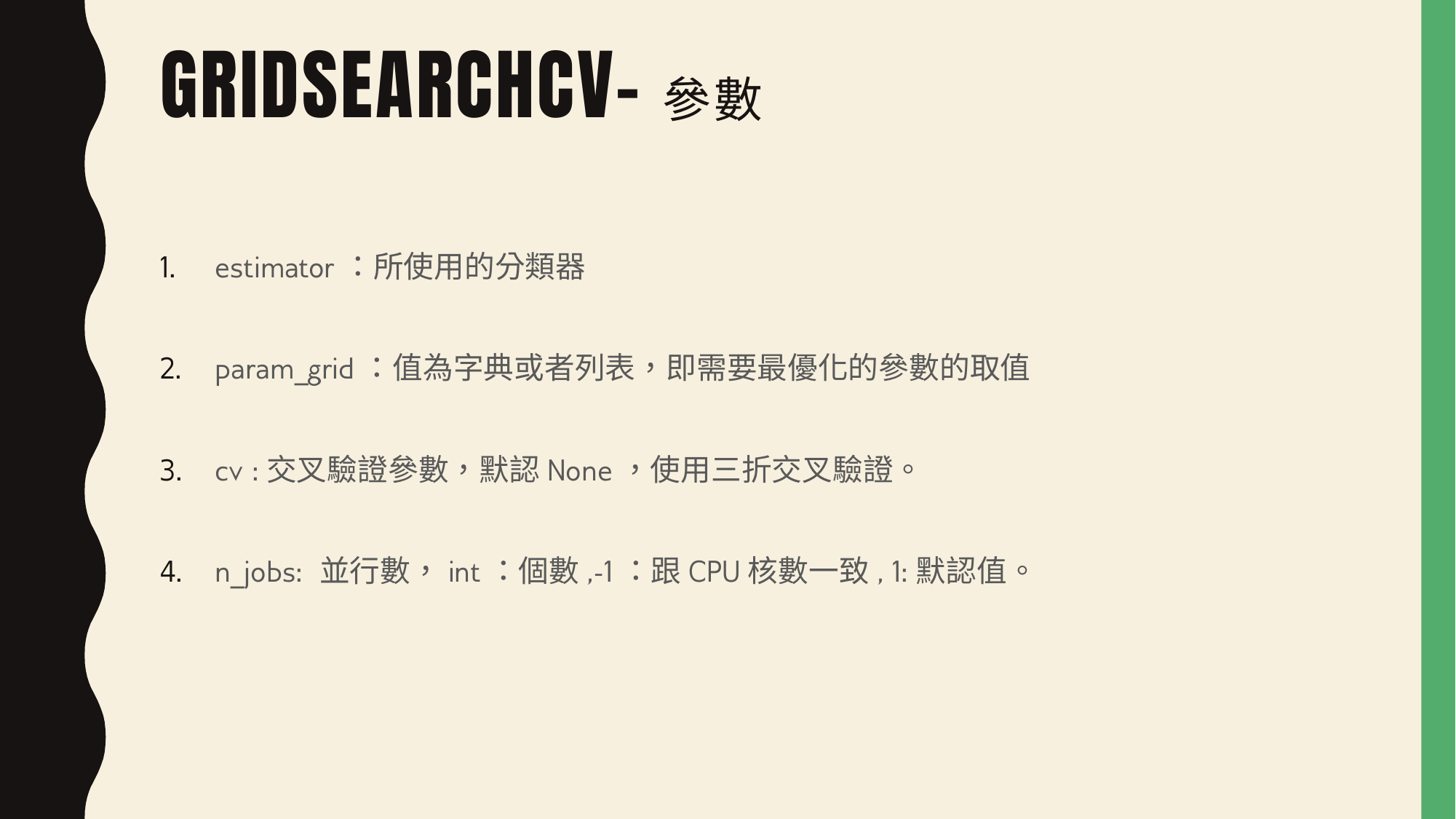

# GridSearchCV-參數
estimator：所使用的分類器

param_grid：值為字典或者列表，即需要最優化的參數的取值

cv :交叉驗證參數，默認None，使用三折交叉驗證。

n_jobs: 並行數，int：個數,-1：跟CPU核數一致, 1:默認值。